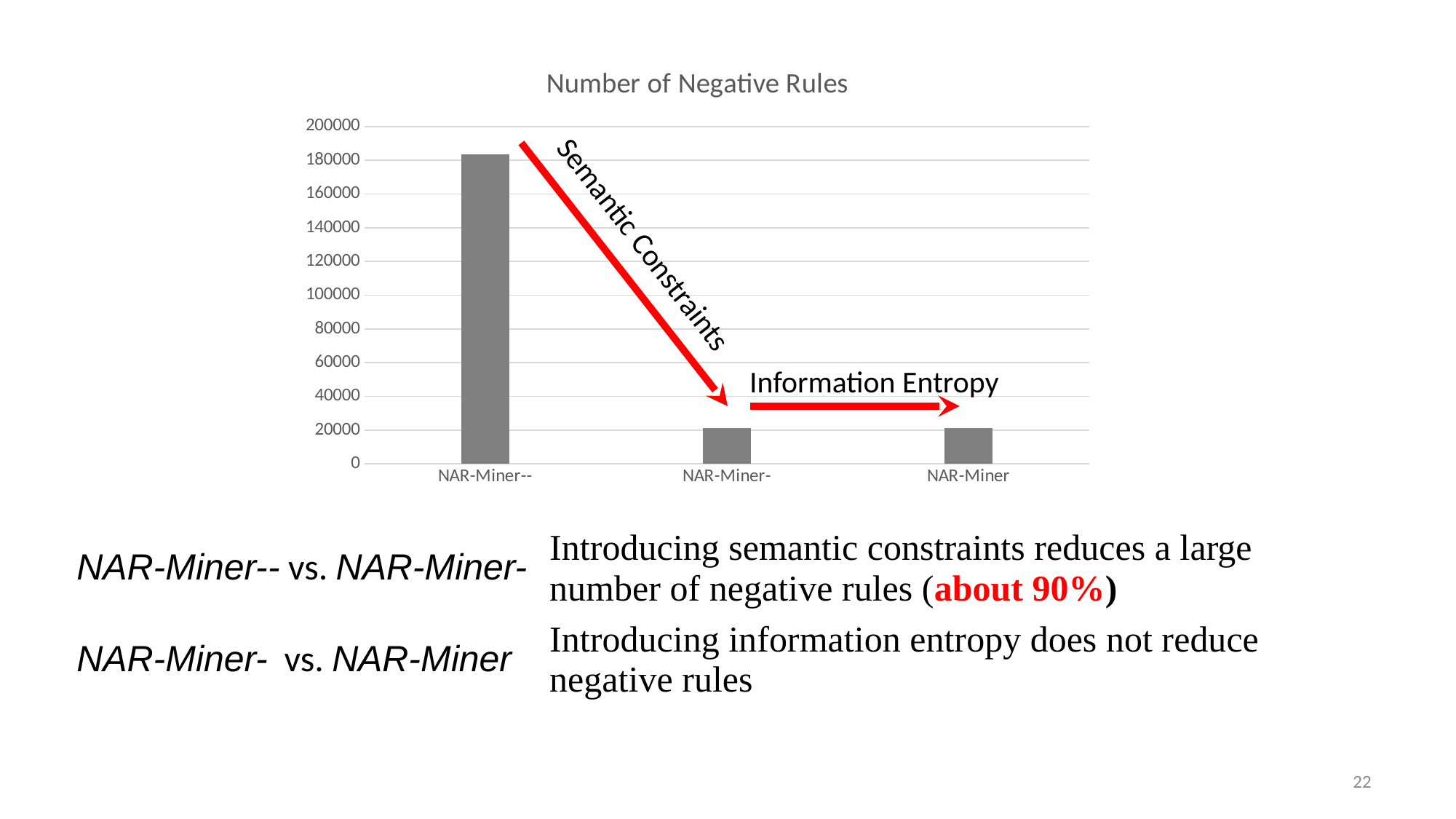

### Chart: Number of Negative Rules

| Category | 系列 1 |
|---|---|
| NAR-Miner-- | 183712.0 |
| NAR-Miner- | 21166.0 |
| NAR-Miner | 21166.0 |
Semantic Constraints
Information Entropy
| NAR-Miner-- vs. NAR-Miner- | Introducing semantic constraints reduces a large number of negative rules (about 90%) |
| --- | --- |
| NAR-Miner- vs. NAR-Miner | Introducing information entropy does not reduce negative rules |
22